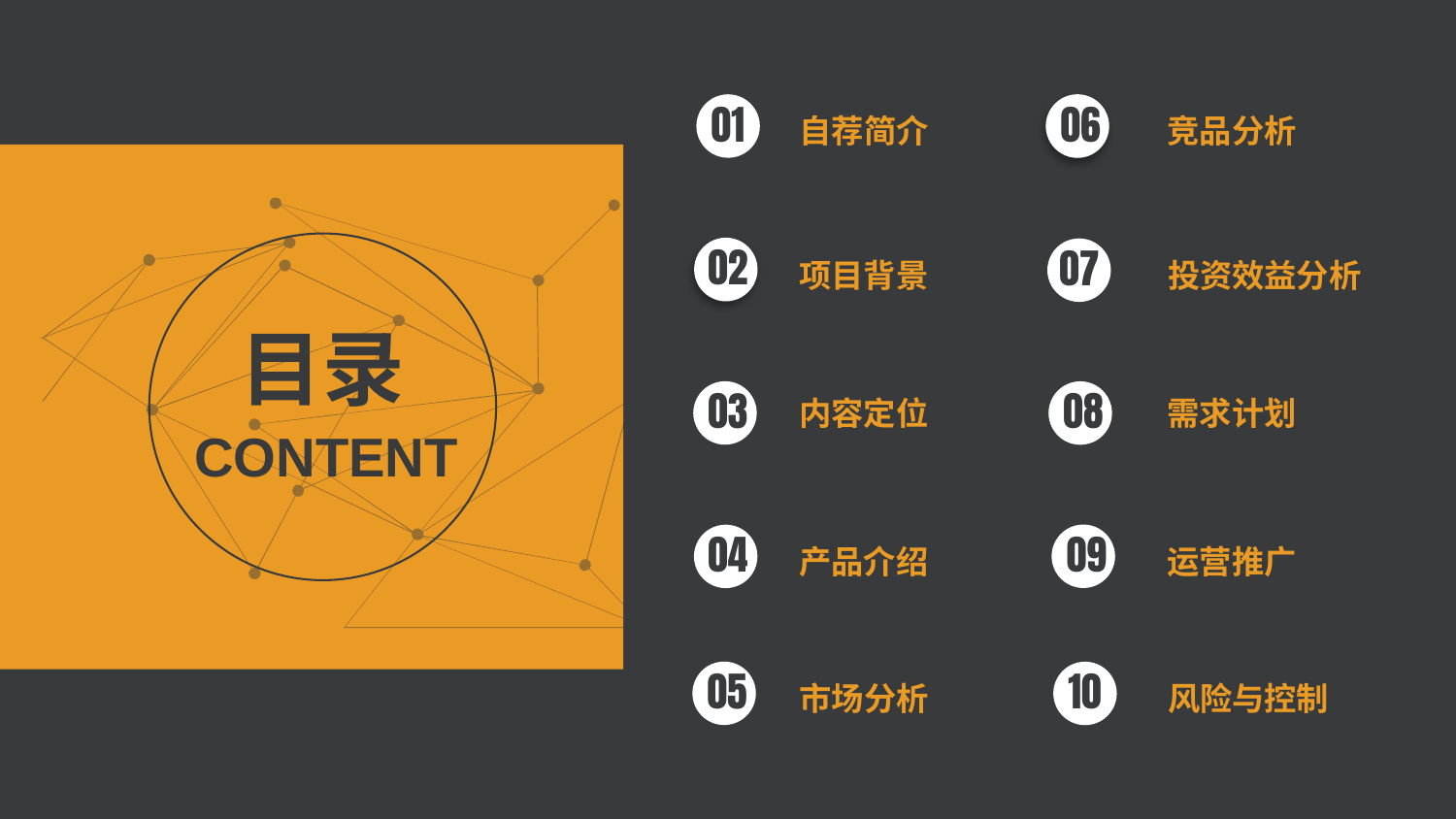

06

01

竞品分析
自荐简介

02

07

项目背景
投资效益分析
目录

03

08

内容定位
需求计划
CONTENT
09

04

运营推广
产品介绍
05

10

风险与控制
市场分析